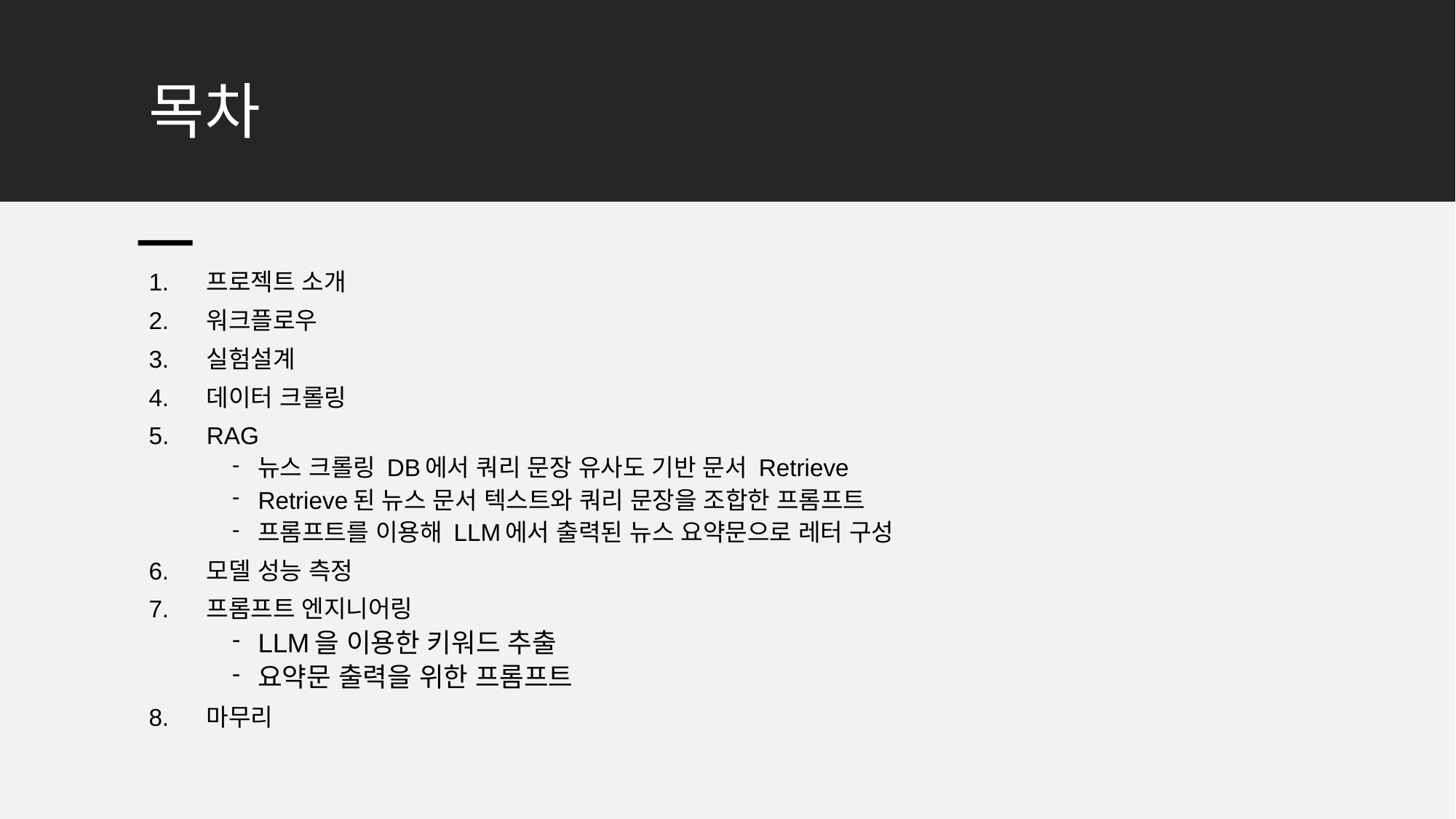

# 목차

프로젝트 소개
워크플로우
실험설계
데이터​ 크롤링
RAG
뉴스 크롤링 DB에서 쿼리 문장 유사도 기반 문서 Retrieve
Retrieve된 뉴스 문서 텍스트와 쿼리 문장을 조합한 프롬프트
프롬프트를 이용해 LLM에서 출력된 뉴스 요약문으로 레터 구성
모델 성능 측정
프롬프트 엔지니어링
LLM을 이용한 키워드 추출
요약문 출력을 위한 프롬프트
마무리